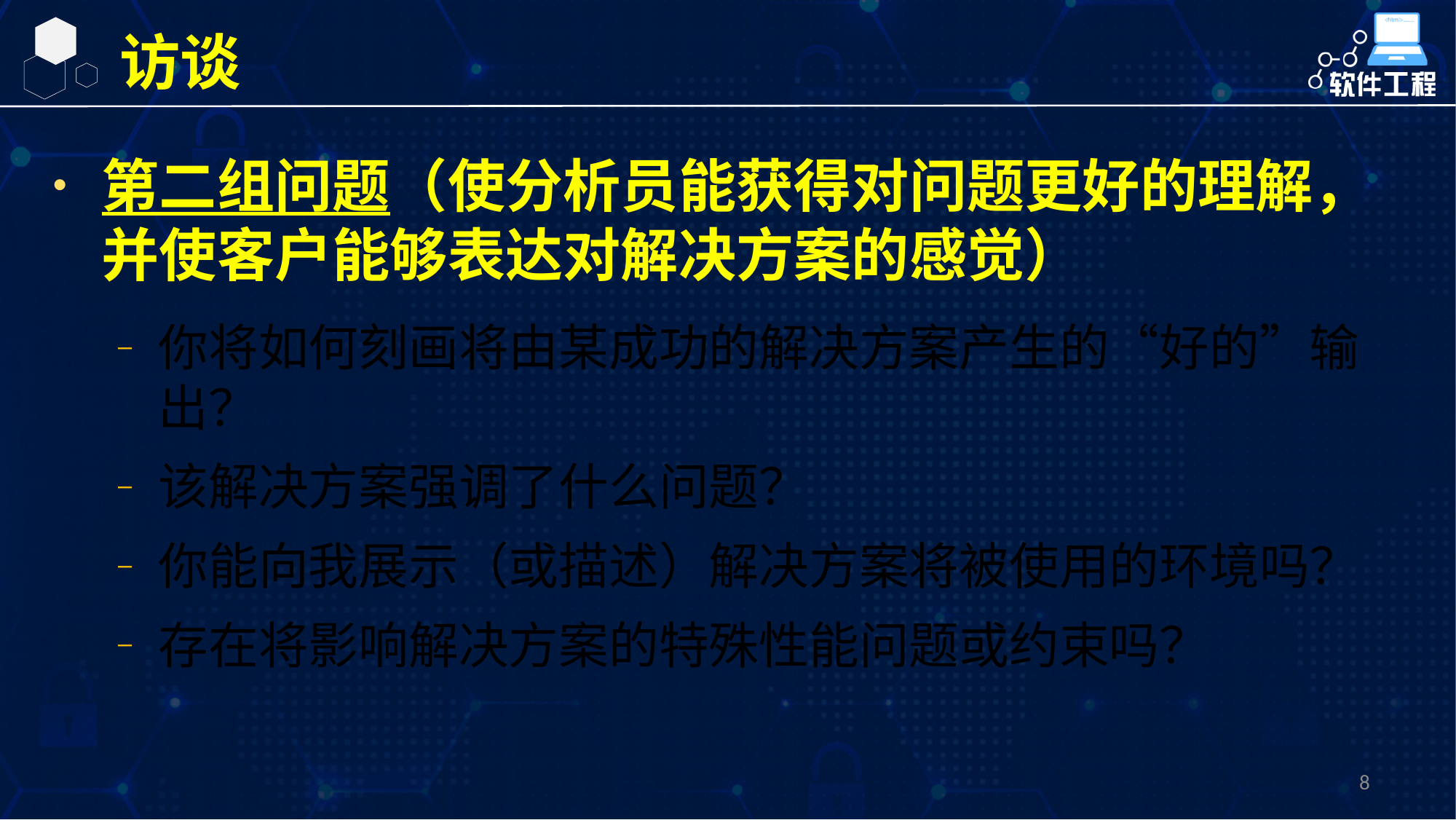

访谈
第二组问题（使分析员能获得对问题更好的理解，并使客户能够表达对解决方案的感觉）
你将如何刻画将由某成功的解决方案产生的“好的”输出？
该解决方案强调了什么问题？
你能向我展示（或描述）解决方案将被使用的环境吗？
存在将影响解决方案的特殊性能问题或约束吗？
8